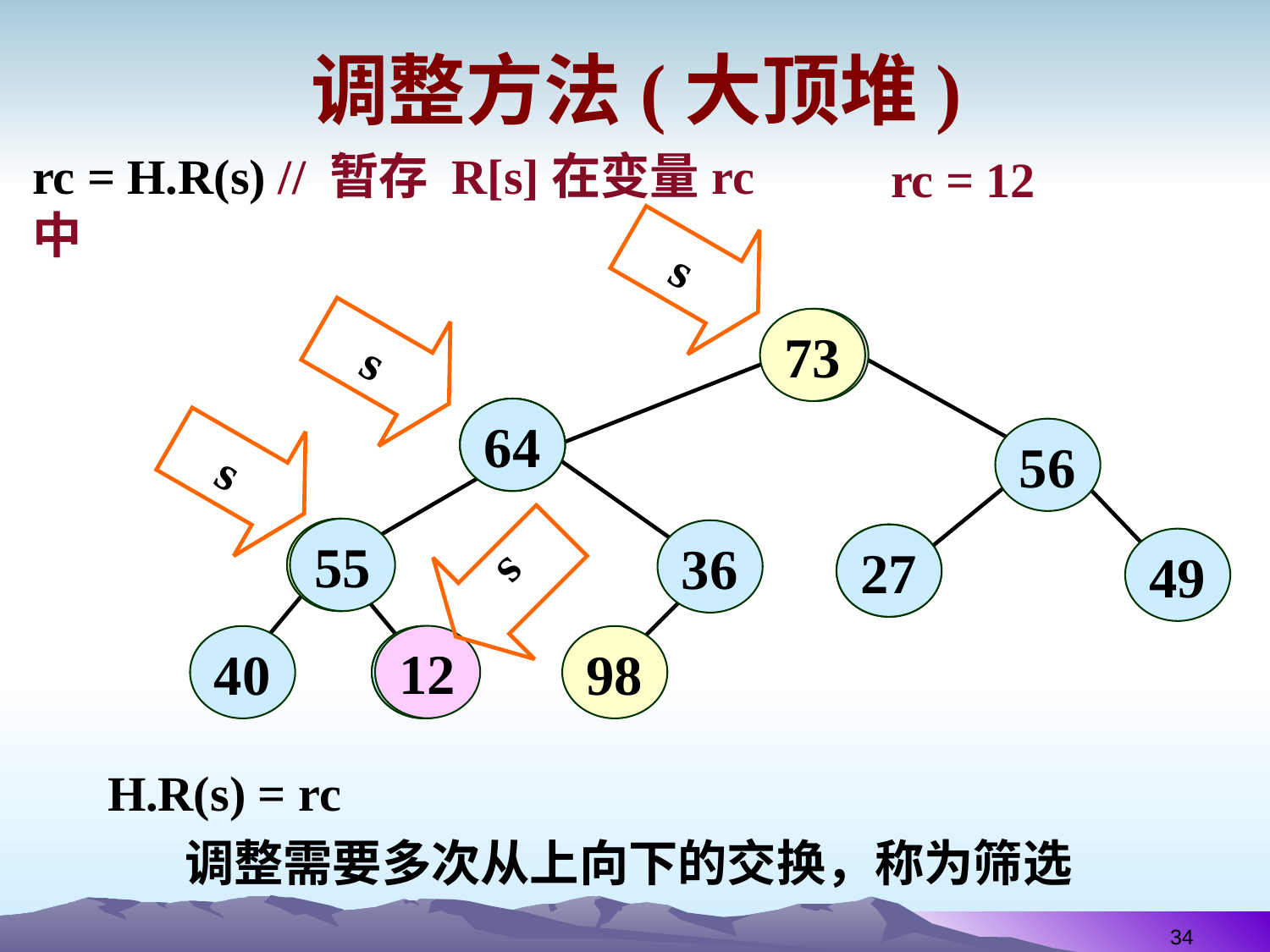

# 调整方法(大顶堆)
rc = H.R(s) // 暂存 R[s]在变量rc中
rc = 12
s
s
73
12

73
12
64
s
56

s
64
12
55
36
27
27
49

12
40
64
55
98
H.R(s) = rc
调整需要多次从上向下的交换，称为筛选
34